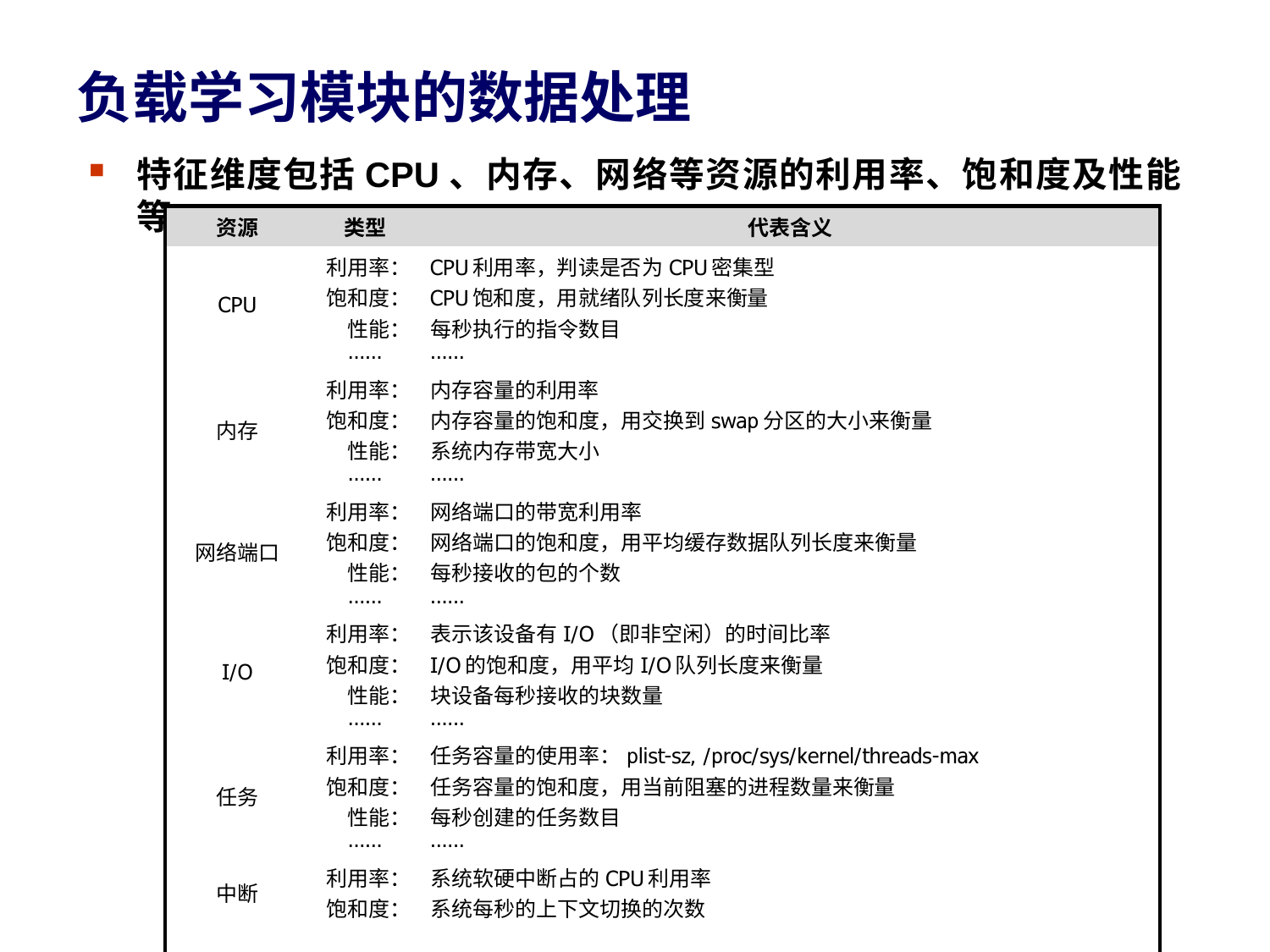

# 负载学习模块的数据处理
特征维度包括CPU、内存、网络等资源的利用率、饱和度及性能等
| 资源 | 类型 | 代表含义 |
| --- | --- | --- |
| CPU | 利用率： 饱和度： 性能： …… | CPU利用率，判读是否为CPU密集型 CPU饱和度，用就绪队列长度来衡量 每秒执行的指令数目 …… |
| 内存 | 利用率： 饱和度： 性能： …… | 内存容量的利用率 内存容量的饱和度，用交换到swap分区的大小来衡量 系统内存带宽大小 …… |
| 网络端口 | 利用率： 饱和度： 性能： …… | 网络端口的带宽利用率 网络端口的饱和度，用平均缓存数据队列长度来衡量 每秒接收的包的个数 …… |
| I/O | 利用率： 饱和度： 性能： …… | 表示该设备有I/O（即非空闲）的时间比率 I/O的饱和度，用平均I/O队列长度来衡量 块设备每秒接收的块数量 …… |
| 任务 | 利用率： 饱和度： 性能： …… | 任务容量的使用率：plist-sz, /proc/sys/kernel/threads-max 任务容量的饱和度，用当前阻塞的进程数量来衡量 每秒创建的任务数目 …… |
| 中断 | 利用率： 饱和度： | 系统软硬中断占的CPU利用率 系统每秒的上下文切换的次数 |
| 文件描述符 | 利用率： | 文件描述符的使用率 /proc/sys/fs/file-nr, /proc/sys/fs/file-max |